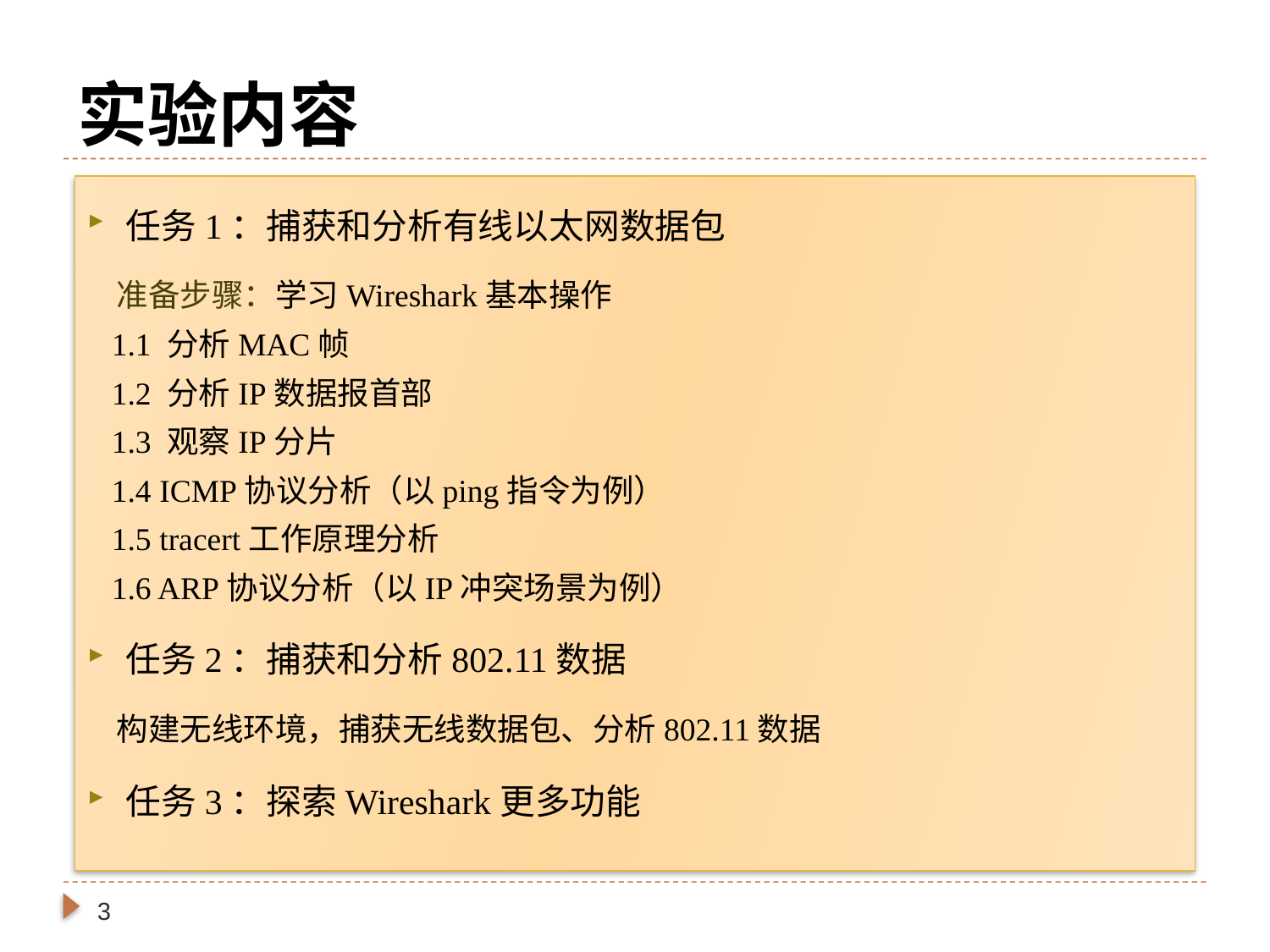

# 实验内容
任务1：捕获和分析有线以太网数据包
   准备步骤：学习Wireshark基本操作
   1.1 分析MAC帧
   1.2 分析IP数据报首部
   1.3 观察IP分片
   1.4 ICMP协议分析（以ping指令为例）
   1.5 tracert工作原理分析
   1.6 ARP协议分析（以IP冲突场景为例）
任务2：捕获和分析802.11数据
   构建无线环境，捕获无线数据包、分析802.11数据
任务3：探索Wireshark更多功能
3